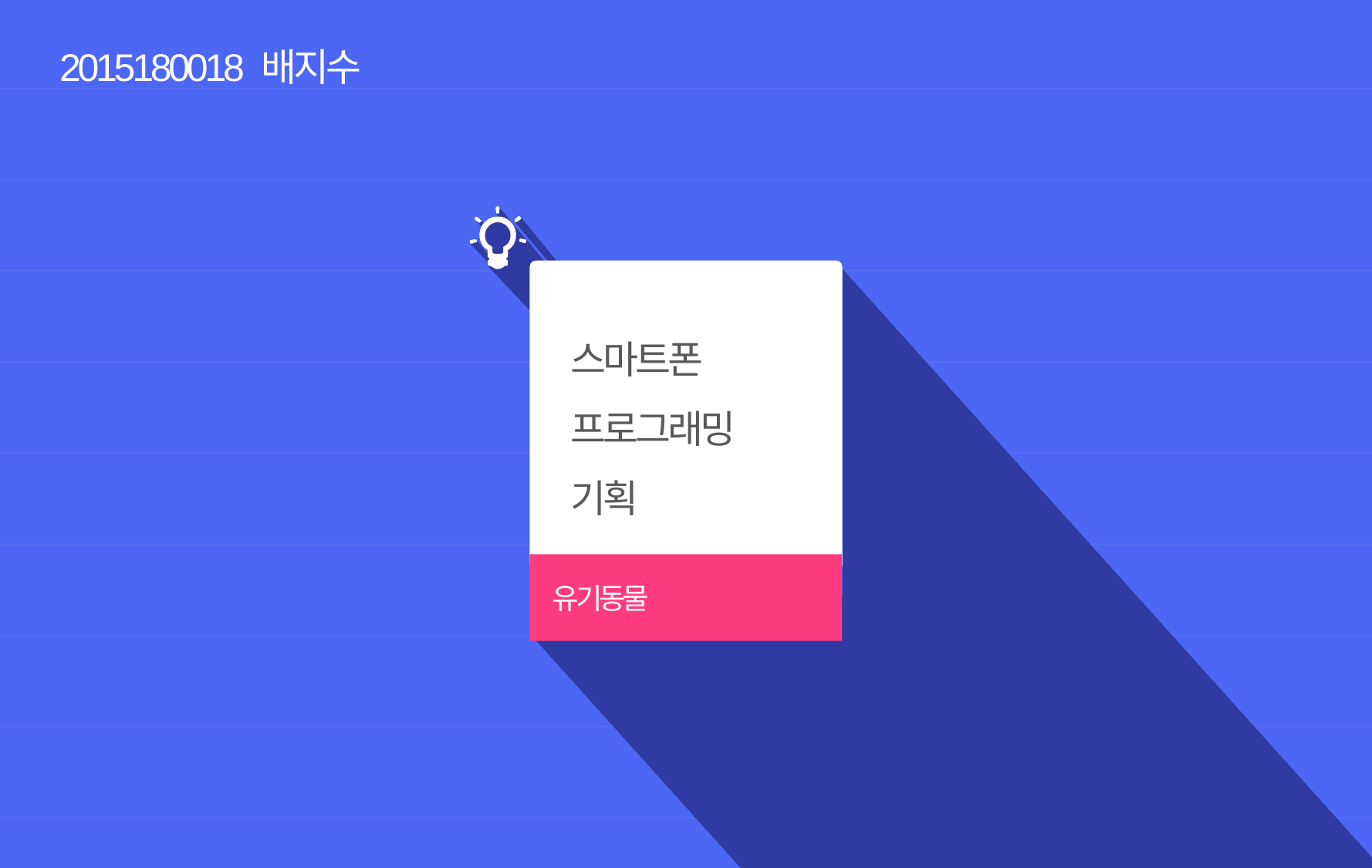

2015180018 배지수
# 스마트폰 프로그래밍 기획
유기동물